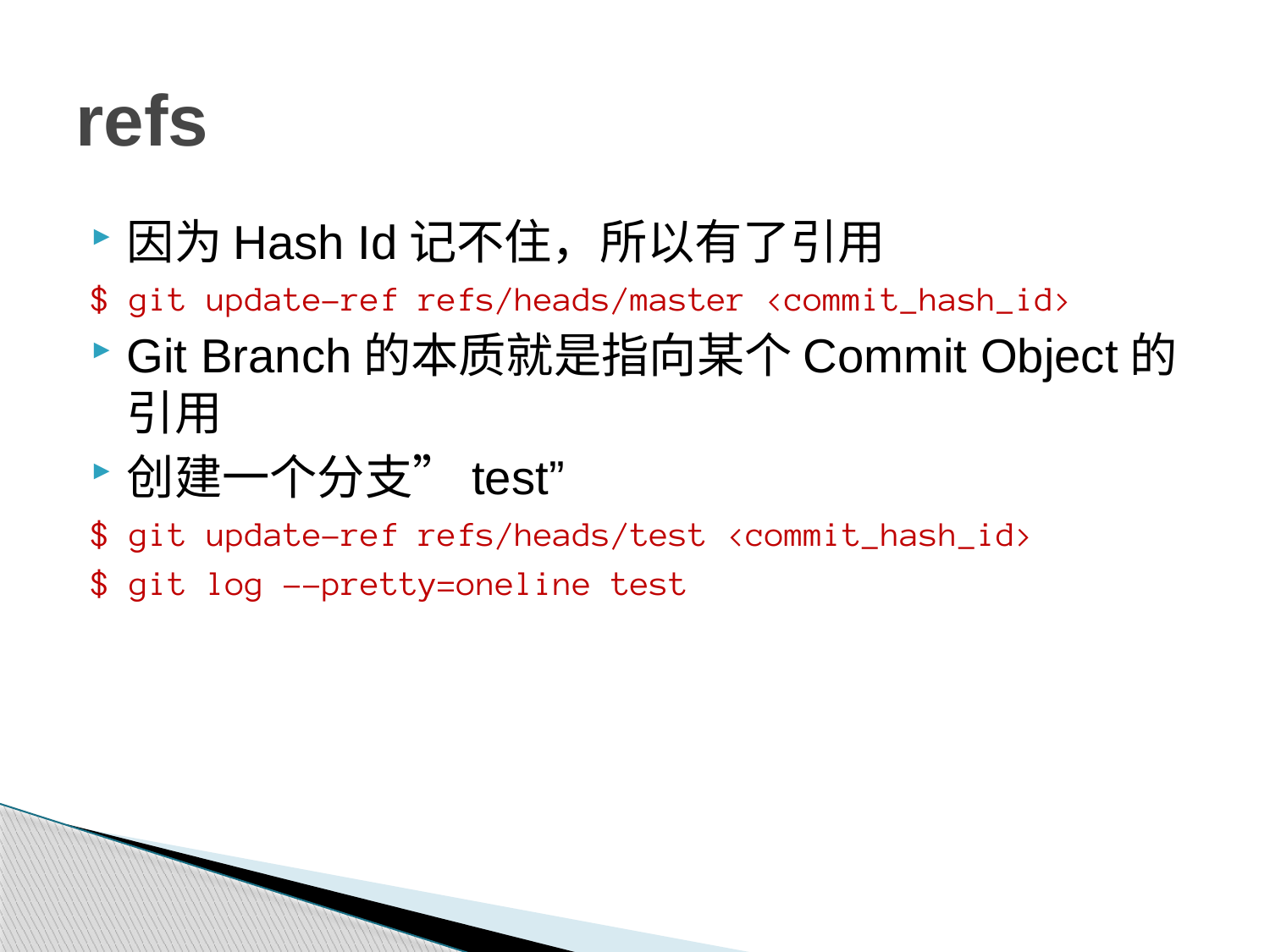

# refs
因为Hash Id记不住，所以有了引用
$ git update-ref refs/heads/master <commit_hash_id>
Git Branch的本质就是指向某个Commit Object的引用
创建一个分支”test”
$ git update-ref refs/heads/test <commit_hash_id>
$ git log --pretty=oneline test